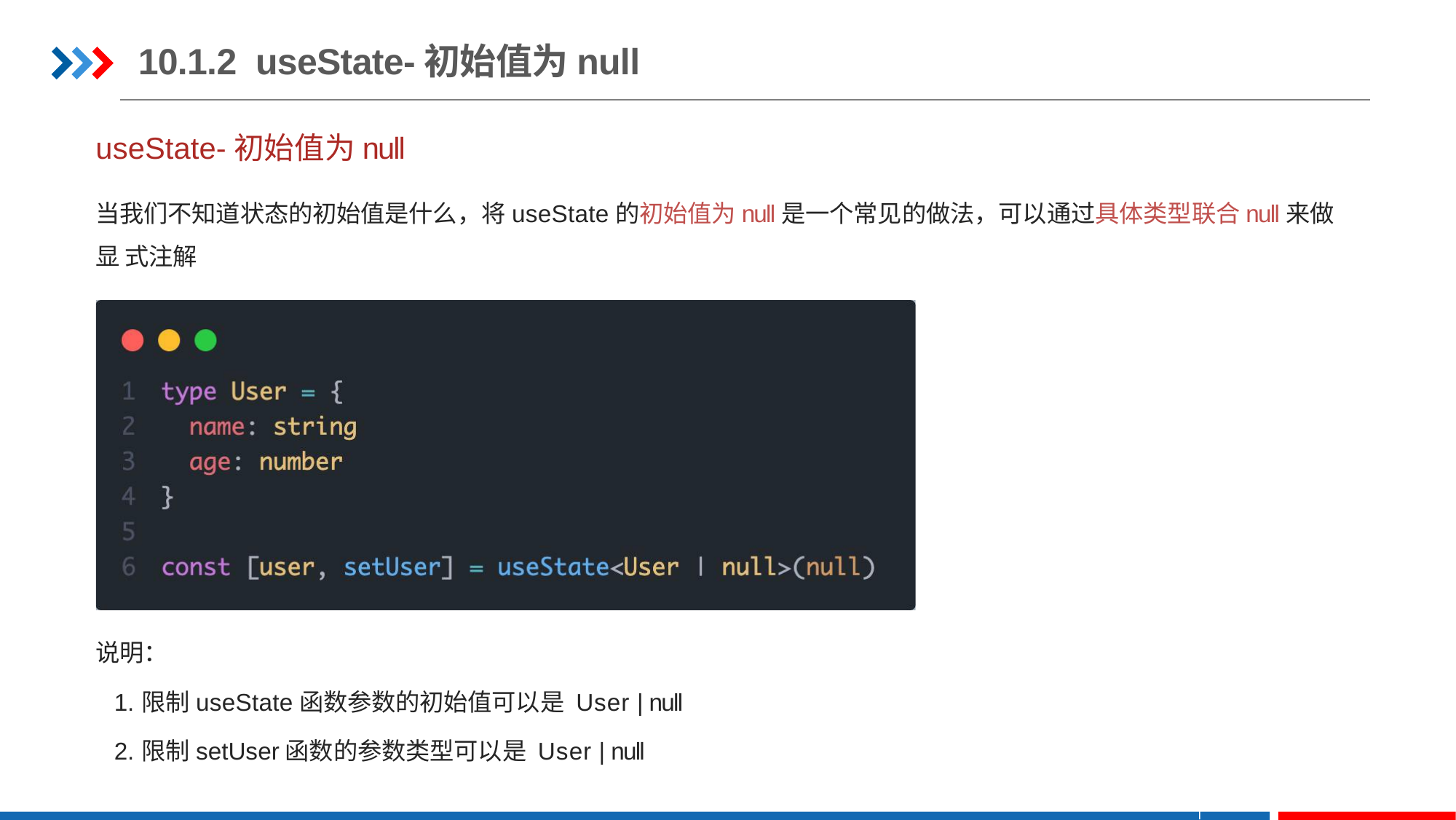

10.1.2  useState-初始值为null
useState-初始值为null
当我们不知道状态的初始值是什么，将useState的初始值为null是一个常见的做法，可以通过具体类型联合null来做显 式注解

说明：
限制useState函数参数的初始值可以是 User |  null
限制setUser函数的参数类型可以是 User |  null